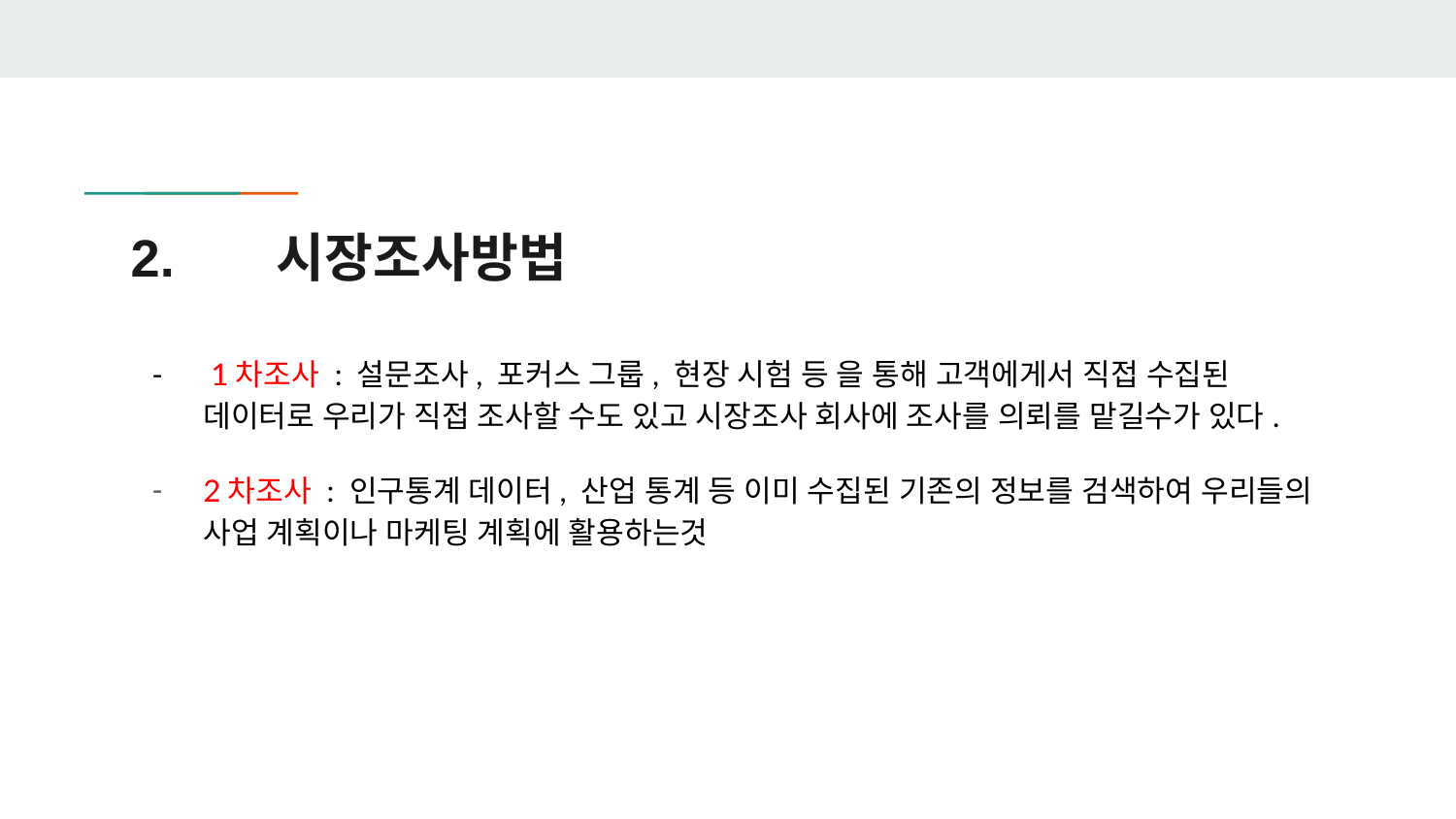

# 2.	시장조사방법
 1차조사 : 설문조사, 포커스 그룹, 현장 시험 등 을 통해 고객에게서 직접 수집된 데이터로 우리가 직접 조사할 수도 있고 시장조사 회사에 조사를 의뢰를 맡길수가 있다.
2차조사 : 인구통계 데이터, 산업 통계 등 이미 수집된 기존의 정보를 검색하여 우리들의 사업 계획이나 마케팅 계획에 활용하는것